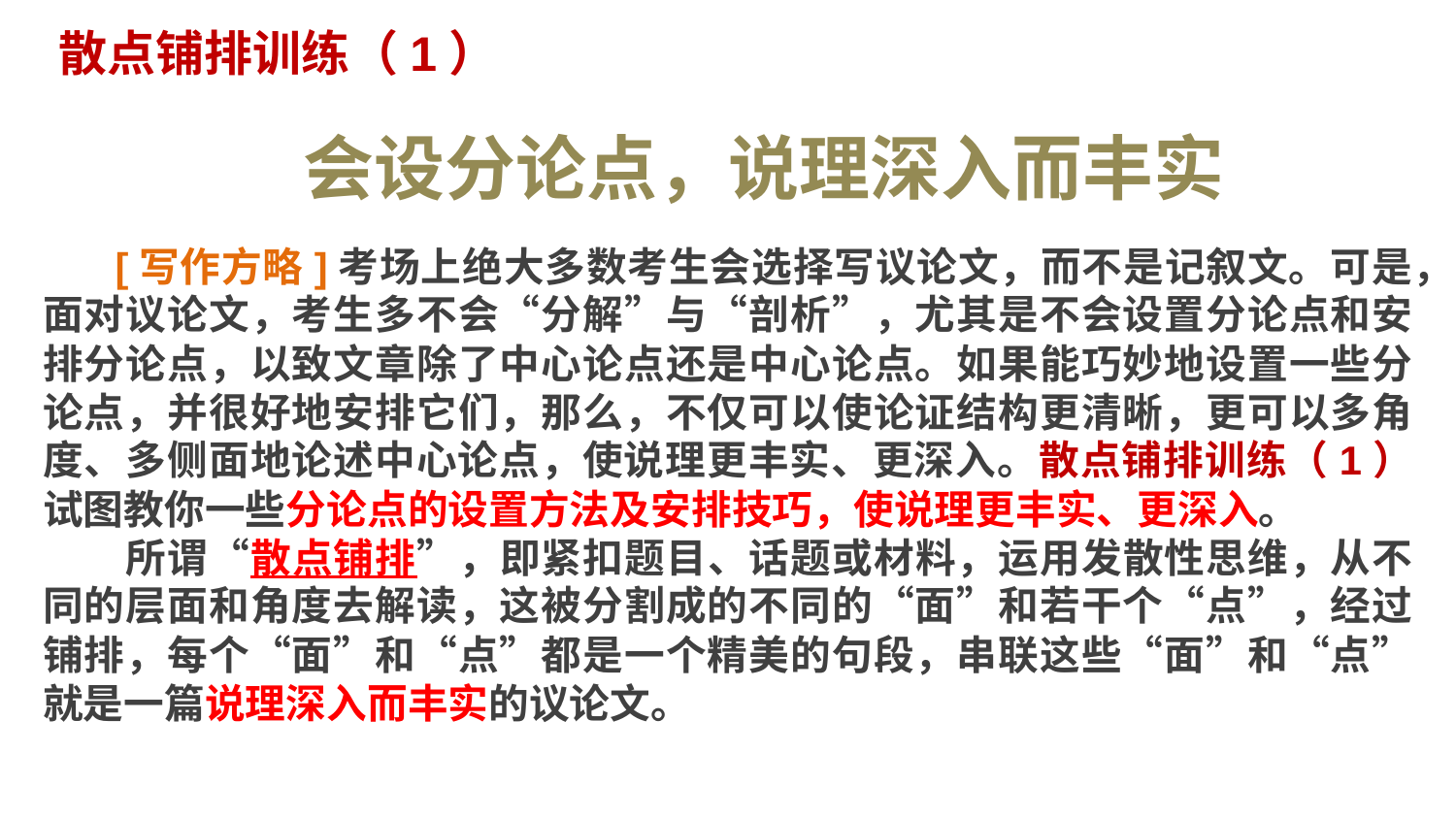

散点铺排训练（1）
                 会设分论点，说理深入而丰实
      [写作方略]考场上绝大多数考生会选择写议论文，而不是记叙文。可是，面对议论文，考生多不会“分解”与“剖析”，尤其是不会设置分论点和安排分论点，以致文章除了中心论点还是中心论点。如果能巧妙地设置一些分论点，并很好地安排它们，那么，不仅可以使论证结构更清晰，更可以多角度、多侧面地论述中心论点，使说理更丰实、更深入。散点铺排训练（1）试图教你一些分论点的设置方法及安排技巧，使说理更丰实、更深入。
　　所谓“散点铺排”，即紧扣题目、话题或材料，运用发散性思维，从不同的层面和角度去解读，这被分割成的不同的“面”和若干个“点”，经过铺排，每个“面”和“点”都是一个精美的句段，串联这些“面”和“点” 就是一篇说理深入而丰实的议论文。